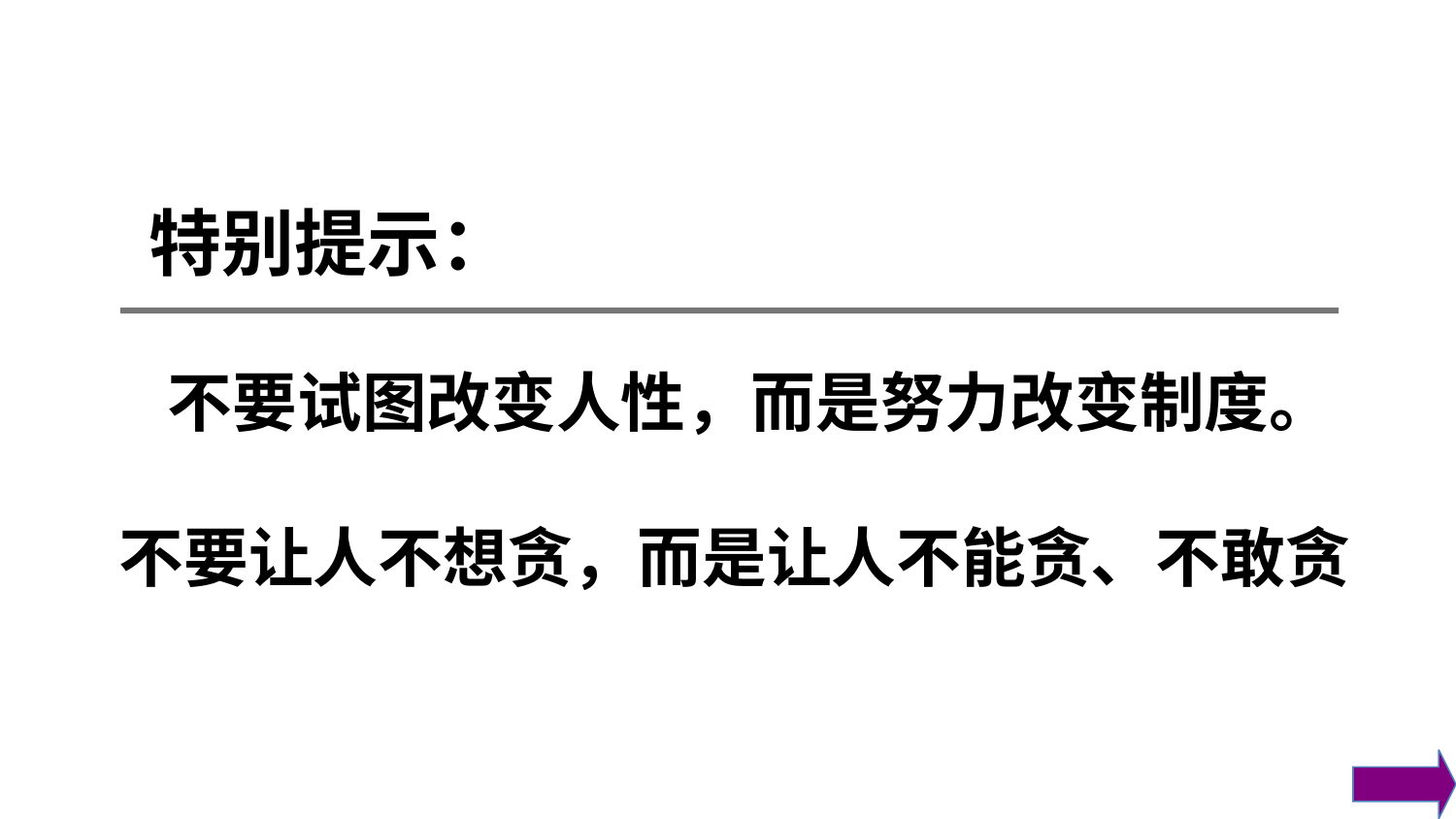

特别提示：
不要试图改变人性，而是努力改变制度。
 不要让人不想贪，而是让人不能贪、不敢贪